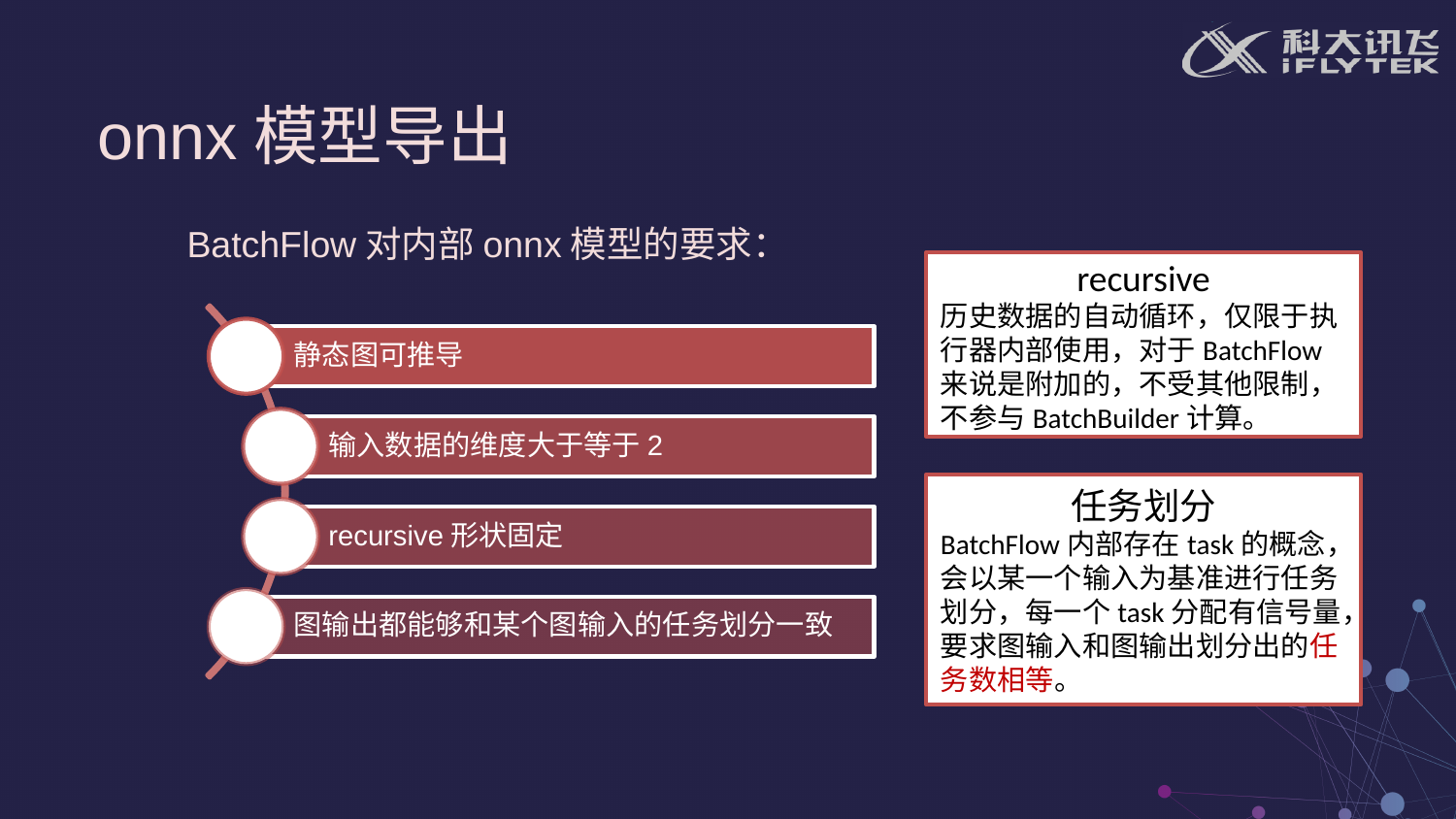

onnx模型导出
BatchFlow对内部onnx模型的要求：
recursive
历史数据的自动循环，仅限于执行器内部使用，对于BatchFlow来说是附加的，不受其他限制，不参与BatchBuilder计算。
静态图可推导
输入数据的维度大于等于2
recursive形状固定
图输出都能够和某个图输入的任务划分一致
任务划分
BatchFlow内部存在task的概念，会以某一个输入为基准进行任务划分，每一个task分配有信号量，要求图输入和图输出划分出的任务数相等。